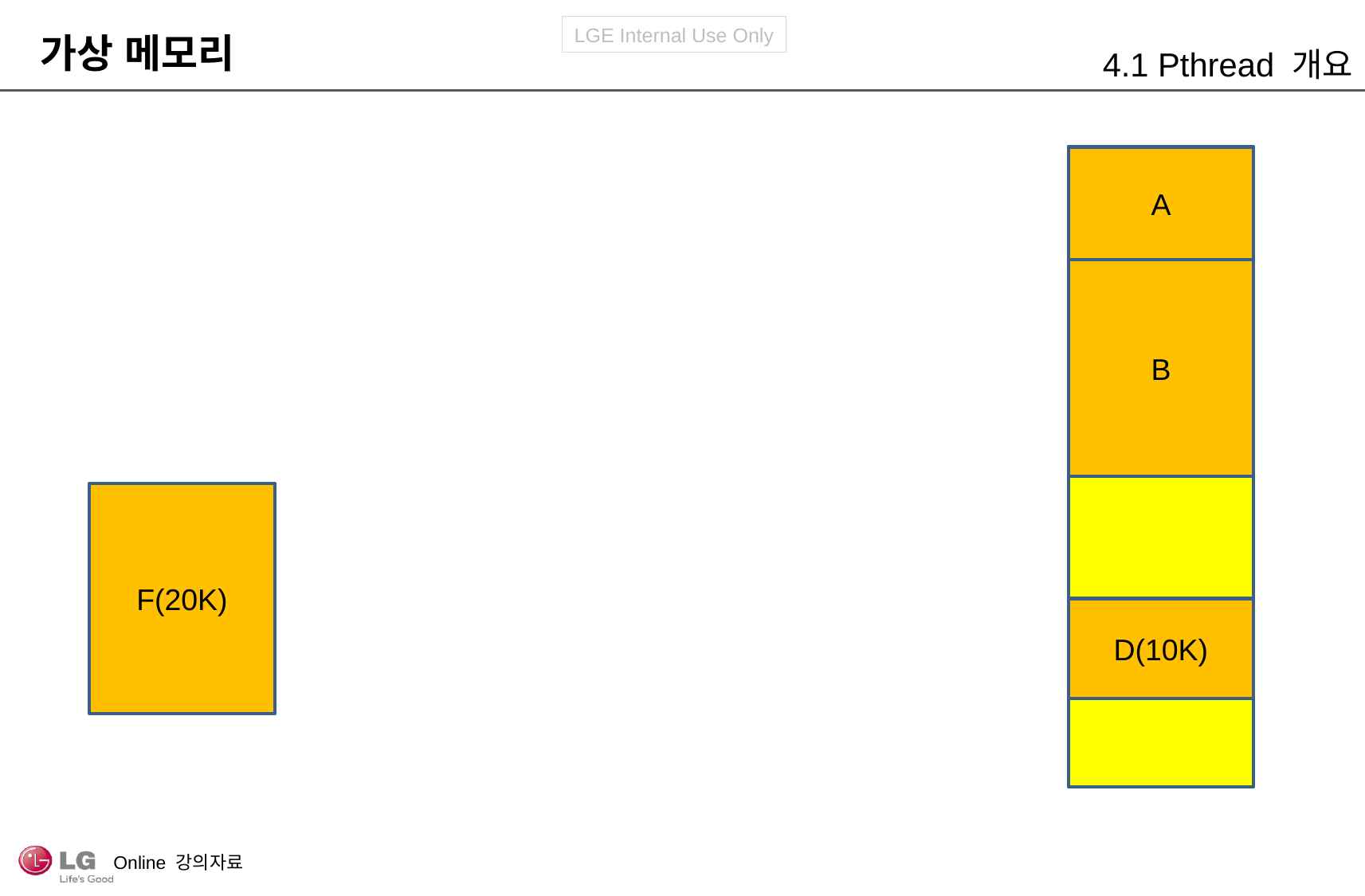

가상 메모리
4.1 Pthread 개요

A

B
F(20K)
D(10K)